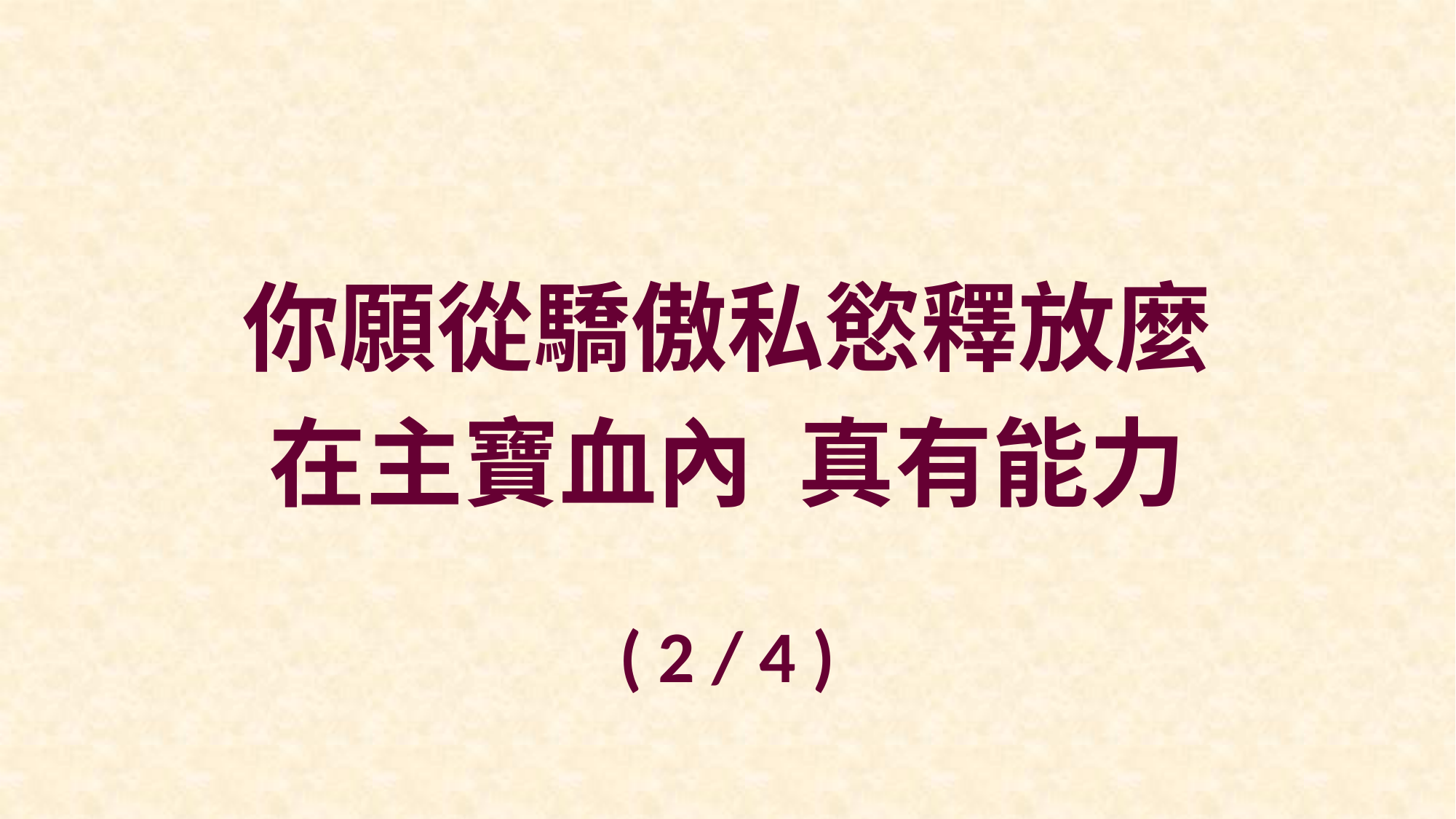

你願從驕傲私慾釋放麼
在主寶血內  真有能力
( 2 / 4 )